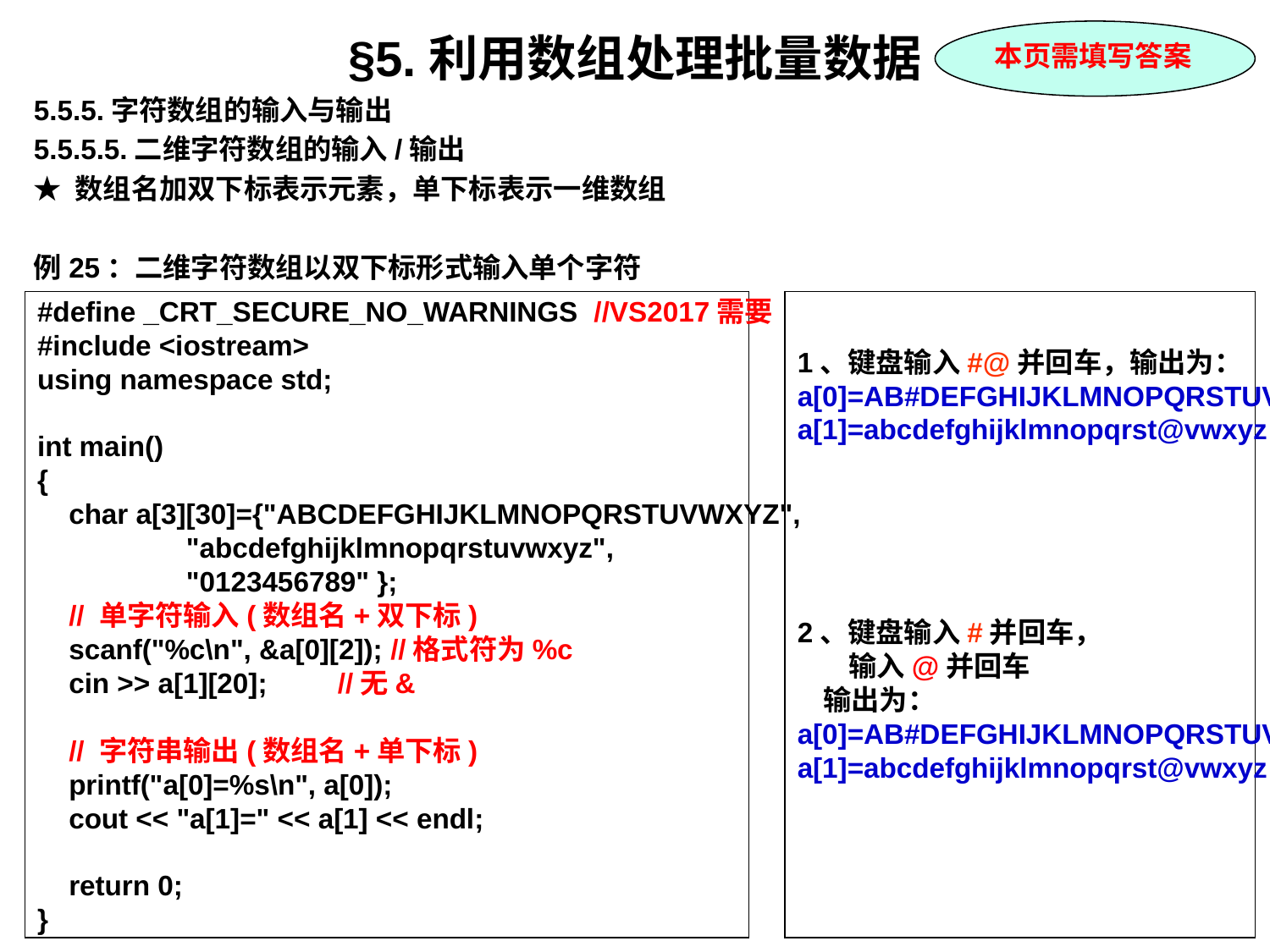

§5.利用数组处理批量数据
5.5.5.字符数组的输入与输出
5.5.5.5.二维字符数组的输入/输出
★ 数组名加双下标表示元素，单下标表示一维数组

例25：二维字符数组以双下标形式输入单个字符
本页需填写答案
#define _CRT_SECURE_NO_WARNINGS  //VS2017需要
#include <iostream>
using namespace std;

int main()
{
    char a[3][30]={"ABCDEFGHIJKLMNOPQRSTUVWXYZ",
                   "abcdefghijklmnopqrstuvwxyz",
                   "0123456789" };
    // 单字符输入(数组名+双下标)
    scanf("%c\n", &a[0][2]); //格式符为%c
    cin >> a[1][20];         //无&

    // 字符串输出(数组名+单下标)
    printf("a[0]=%s\n", a[0]);
    cout << "a[1]=" << a[1] << endl;

    return 0;
}
1、键盘输入#@并回车，输出为：
a[0]=AB#DEFGHIJKLMNOPQRSTUVWXYZ
a[1]=abcdefghijklmnopqrst@vwxyz

2、键盘输入#并回车，
       输入@并回车
   输出为：
a[0]=AB#DEFGHIJKLMNOPQRSTUVWXYZ
a[1]=abcdefghijklmnopqrst@vwxyz